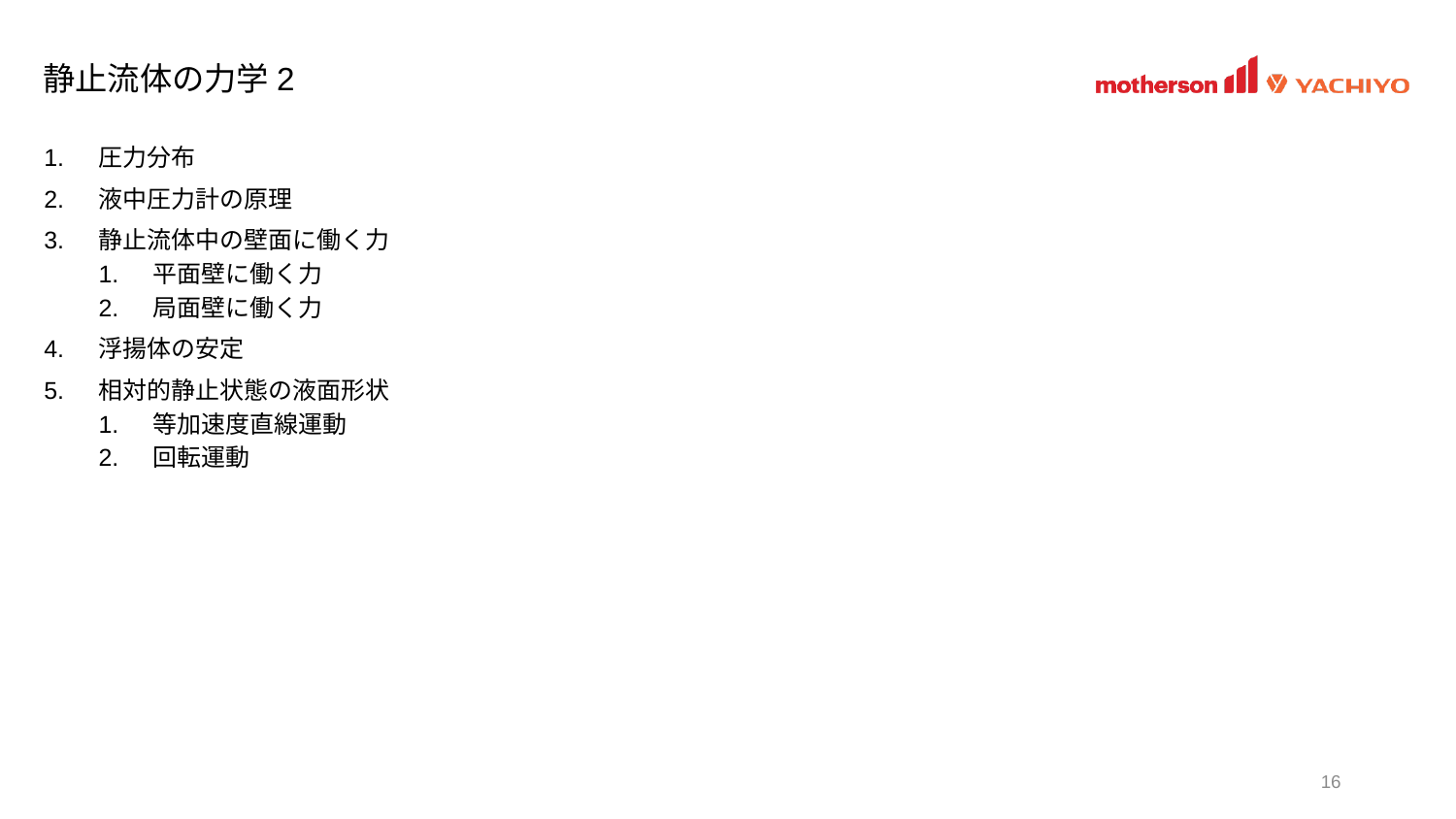

# 静止流体の力学2
圧力分布
液中圧力計の原理
静止流体中の壁面に働く力
平面壁に働く力
局面壁に働く力
浮揚体の安定
相対的静止状態の液面形状
等加速度直線運動
回転運動
16